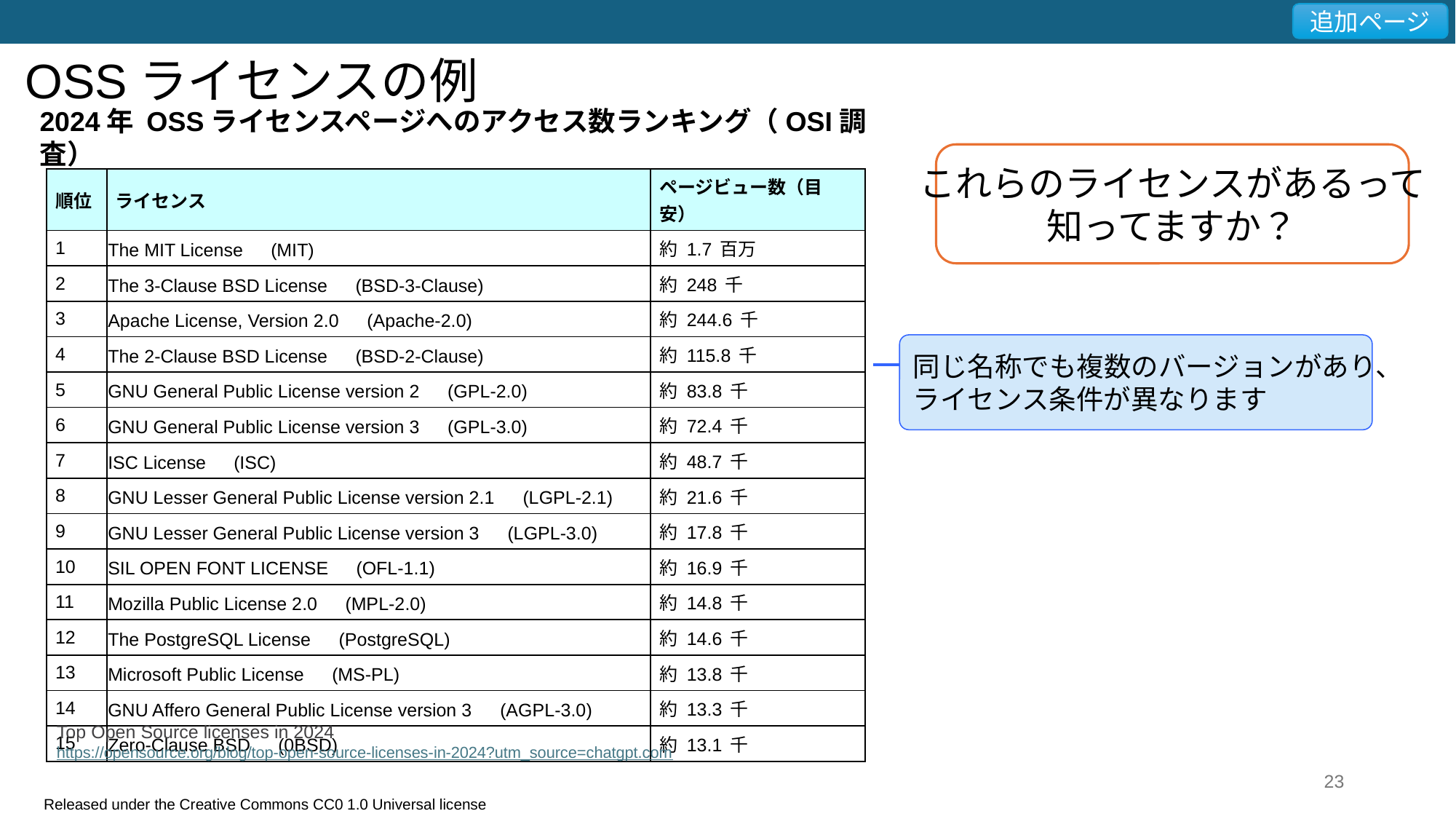

OSSライセンスの例
2024年 OSSライセンスページへのアクセス数ランキング（OSI調査）

これらのライセンスがあるって
知ってますか？
| 順位 | ライセンス | ページビュー数（目安） |
| --- | --- | --- |
| 1 | The MIT License　(MIT) | 約 1.7 百万 |
| 2 | The 3-Clause BSD License　(BSD-3-Clause) | 約 248 千 |
| 3 | Apache License, Version 2.0　(Apache-2.0) | 約 244.6 千 |
| 4 | The 2-Clause BSD License　(BSD-2-Clause) | 約 115.8 千 |
| 5 | GNU General Public License version 2　(GPL-2.0) | 約 83.8 千 |
| 6 | GNU General Public License version 3　(GPL-3.0) | 約 72.4 千 |
| 7 | ISC License　(ISC) | 約 48.7 千 |
| 8 | GNU Lesser General Public License version 2.1　(LGPL-2.1) | 約 21.6 千 |
| 9 | GNU Lesser General Public License version 3　(LGPL-3.0) | 約 17.8 千 |
| 10 | SIL OPEN FONT LICENSE　(OFL-1.1) | 約 16.9 千 |
| 11 | Mozilla Public License 2.0　(MPL-2.0) | 約 14.8 千 |
| 12 | The PostgreSQL License　(PostgreSQL) | 約 14.6 千 |
| 13 | Microsoft Public License　(MS-PL) | 約 13.8 千 |
| 14 | GNU Affero General Public License version 3　(AGPL-3.0) | 約 13.3 千 |
| 15 | Zero-Clause BSD　(0BSD) | 約 13.1 千 |
同じ名称でも複数のバージョンがあり、
ライセンス条件が異なります
Top Open Source licenses in 2024
https://opensource.org/blog/top-open-source-licenses-in-2024?utm_source=chatgpt.com
23